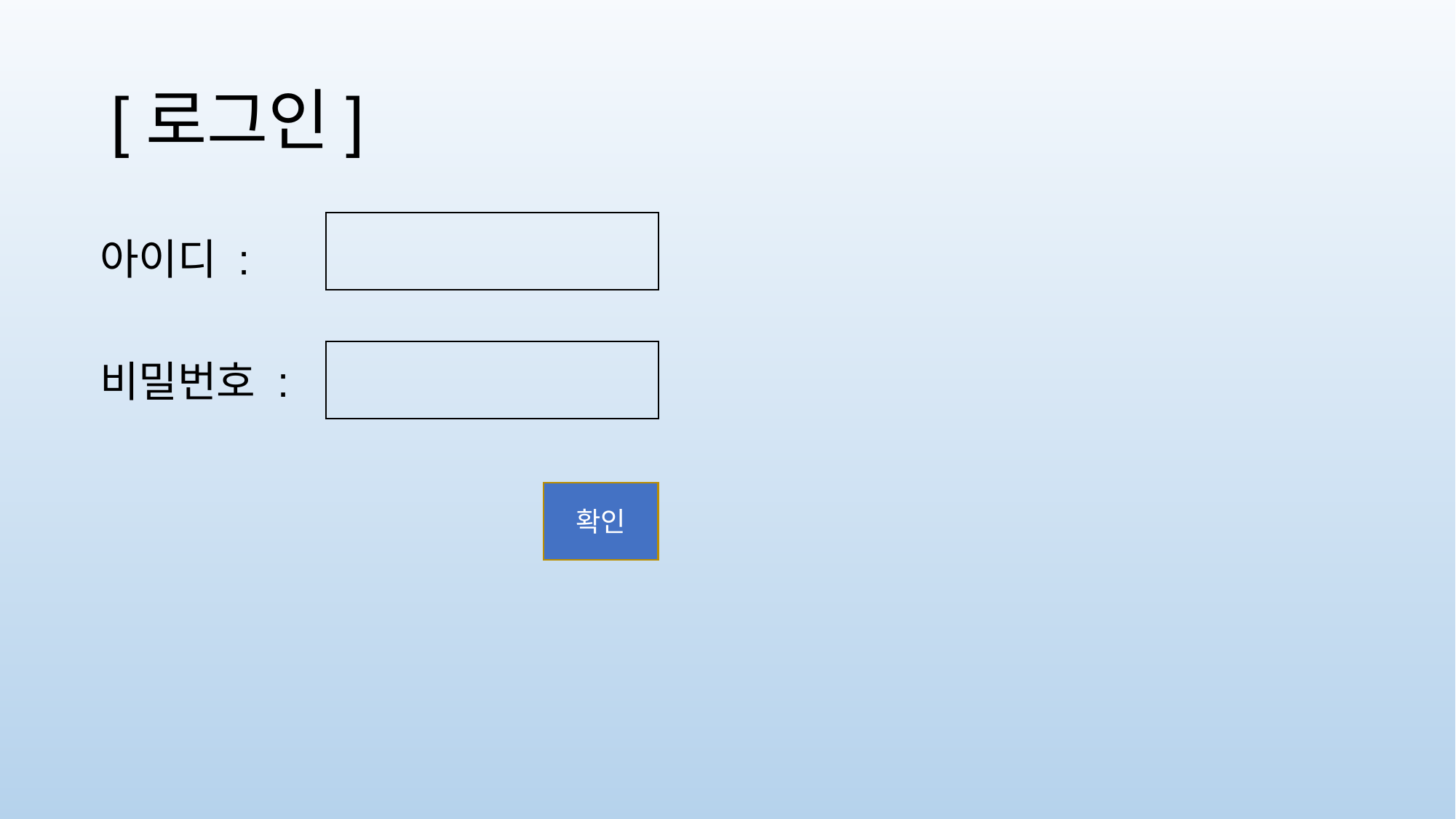

# [로그인]

아이디 :

비밀번호 :

확인